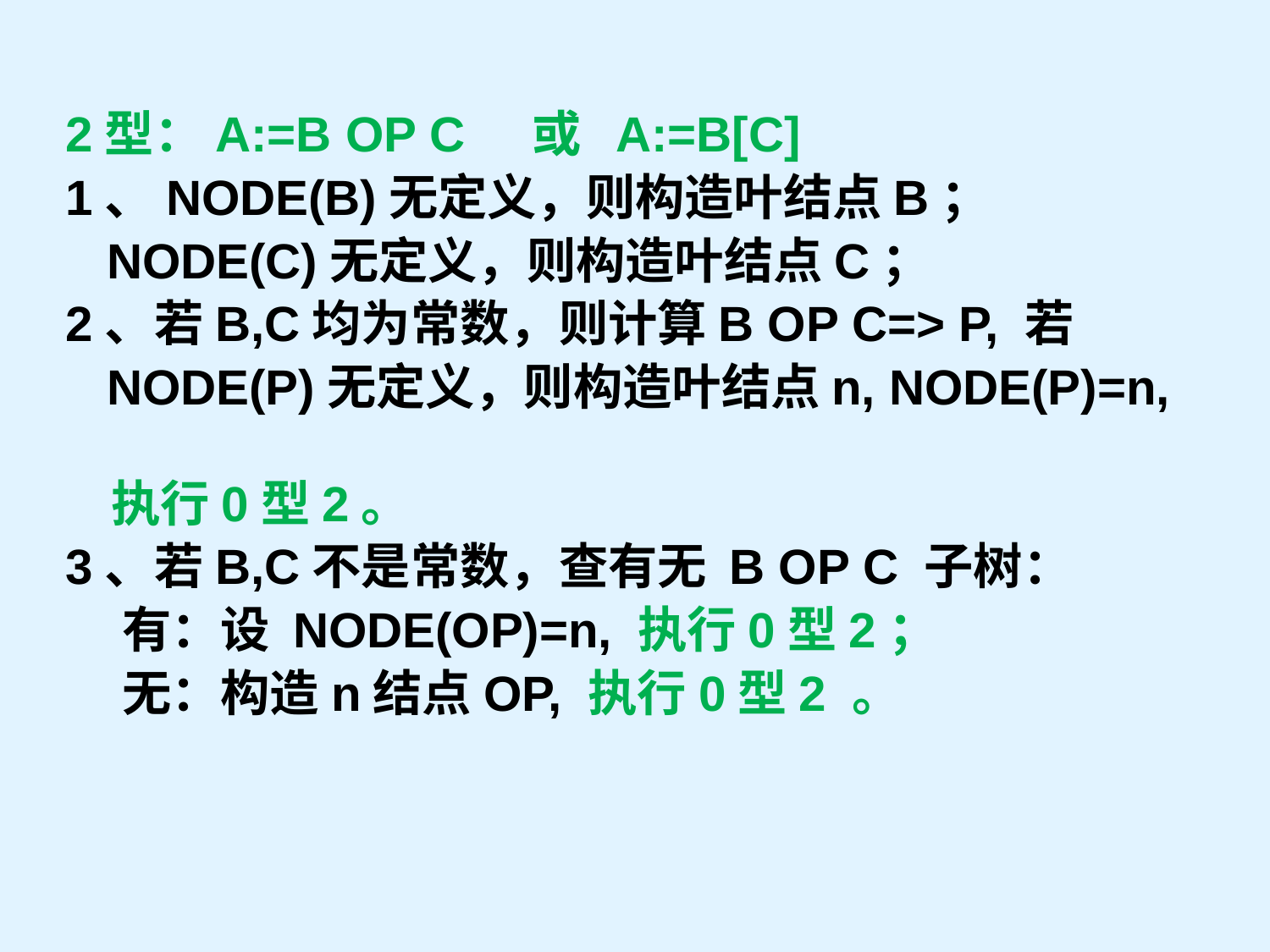

2型：A:=B OP C    或  A:=B[C]
1、NODE(B)无定义，则构造叶结点B；
   NODE(C)无定义，则构造叶结点C；
2、若B,C均为常数，则计算B OP C=> P, 若
   NODE(P)无定义，则构造叶结点n, NODE(P)=n,
   执行0型2。
3、若B,C不是常数，查有无 B OP C 子树：
    有：设 NODE(OP)=n, 执行0型2；
    无：构造n结点OP, 执行0型2 。